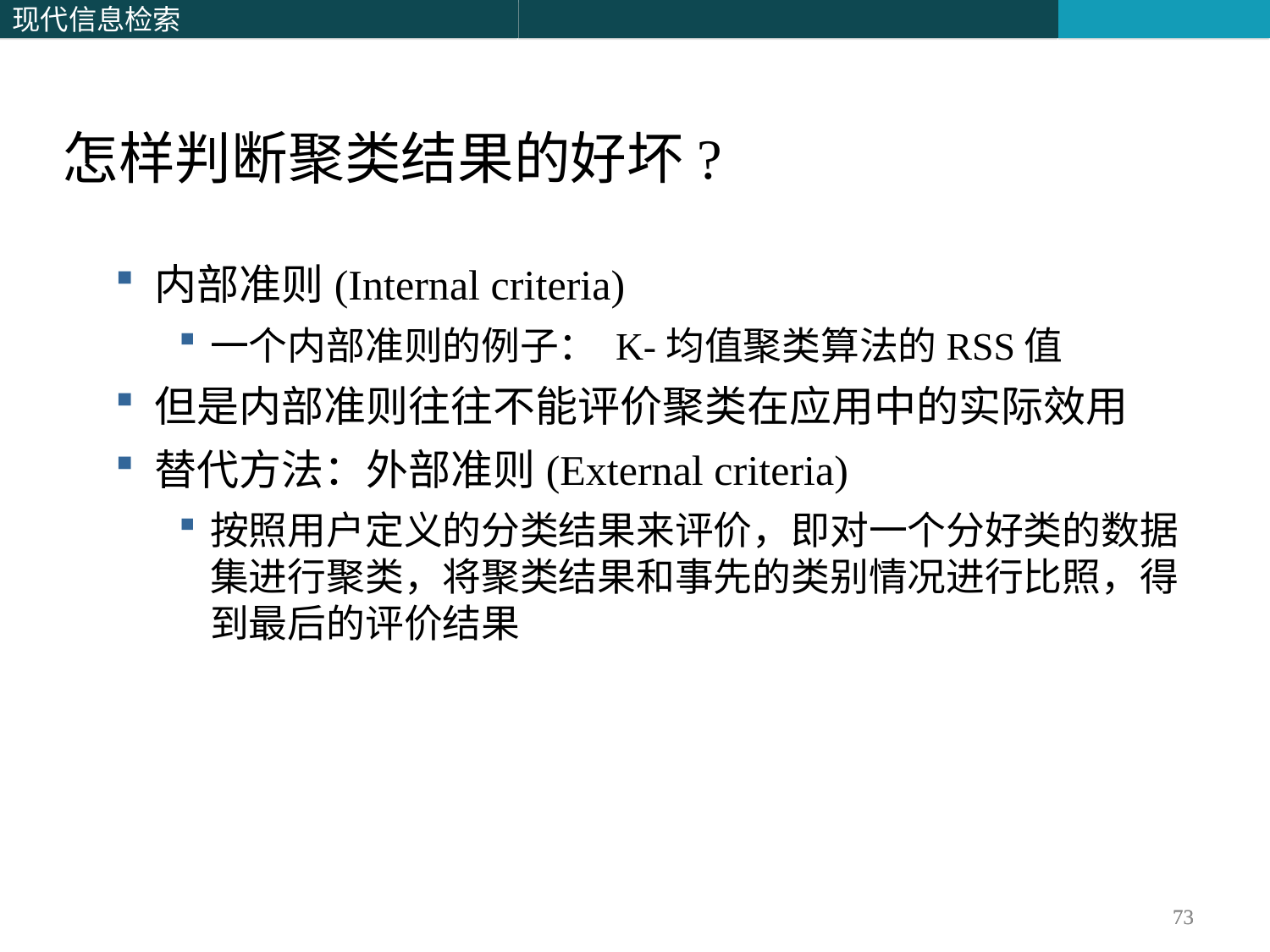

怎样判断聚类结果的好坏?

内部准则(Internal criteria)
一个内部准则的例子： K-均值聚类算法的RSS值
但是内部准则往往不能评价聚类在应用中的实际效用
替代方法：外部准则(External criteria)
按照用户定义的分类结果来评价，即对一个分好类的数据集进行聚类，将聚类结果和事先的类别情况进行比照，得到最后的评价结果
73
73